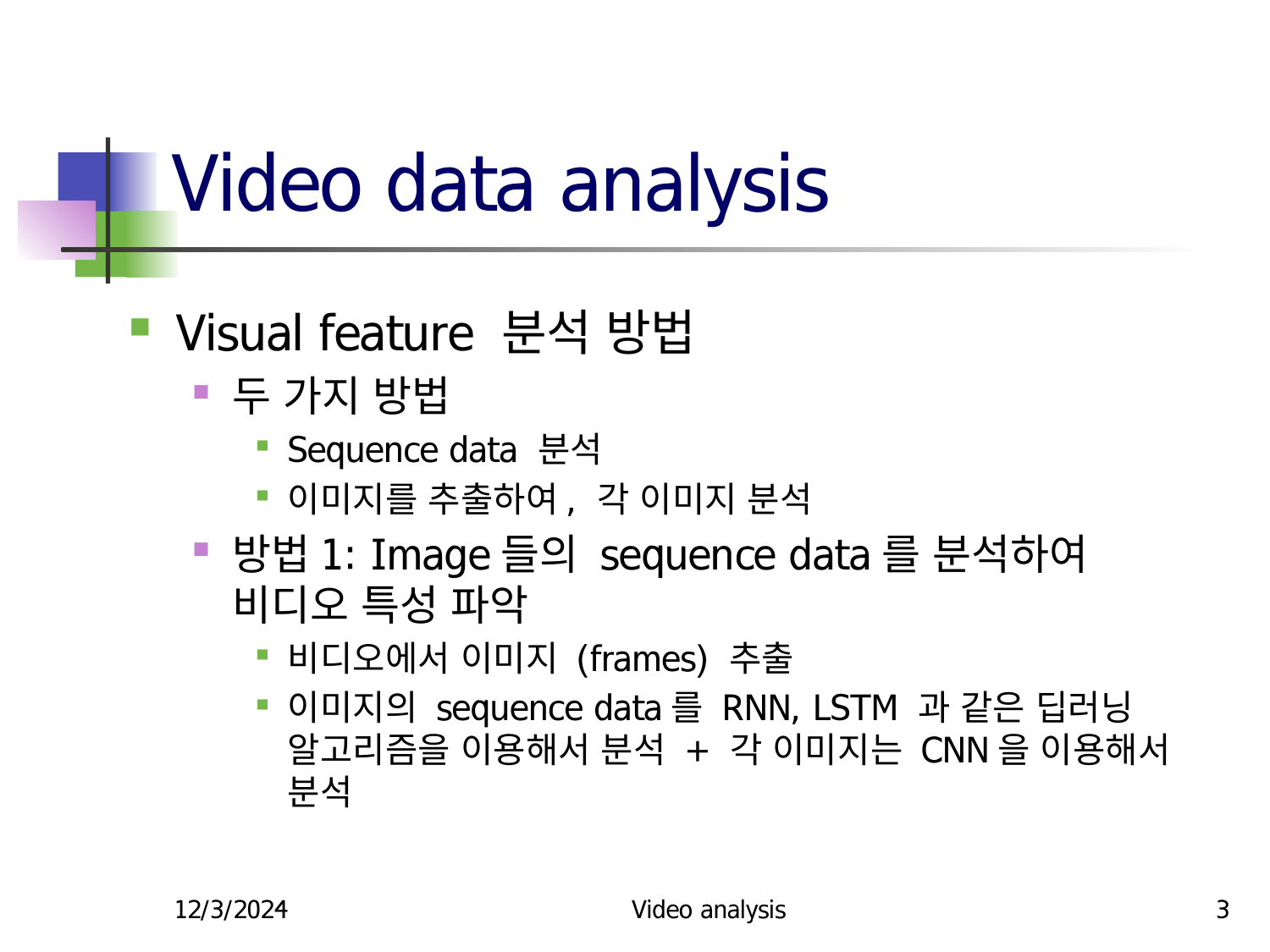

# Video data analysis
Visual feature 분석 방법
두 가지 방법
Sequence data 분석
이미지를 추출하여, 각 이미지 분석
방법1: Image들의 sequence data를 분석하여 비디오 특성 파악
비디오에서 이미지 (frames) 추출
이미지의 sequence data를 RNN, LSTM 과 같은 딥러닝 알고리즘을 이용해서 분석 + 각 이미지는 CNN을 이용해서 분석
12/3/2024
Video analysis
3